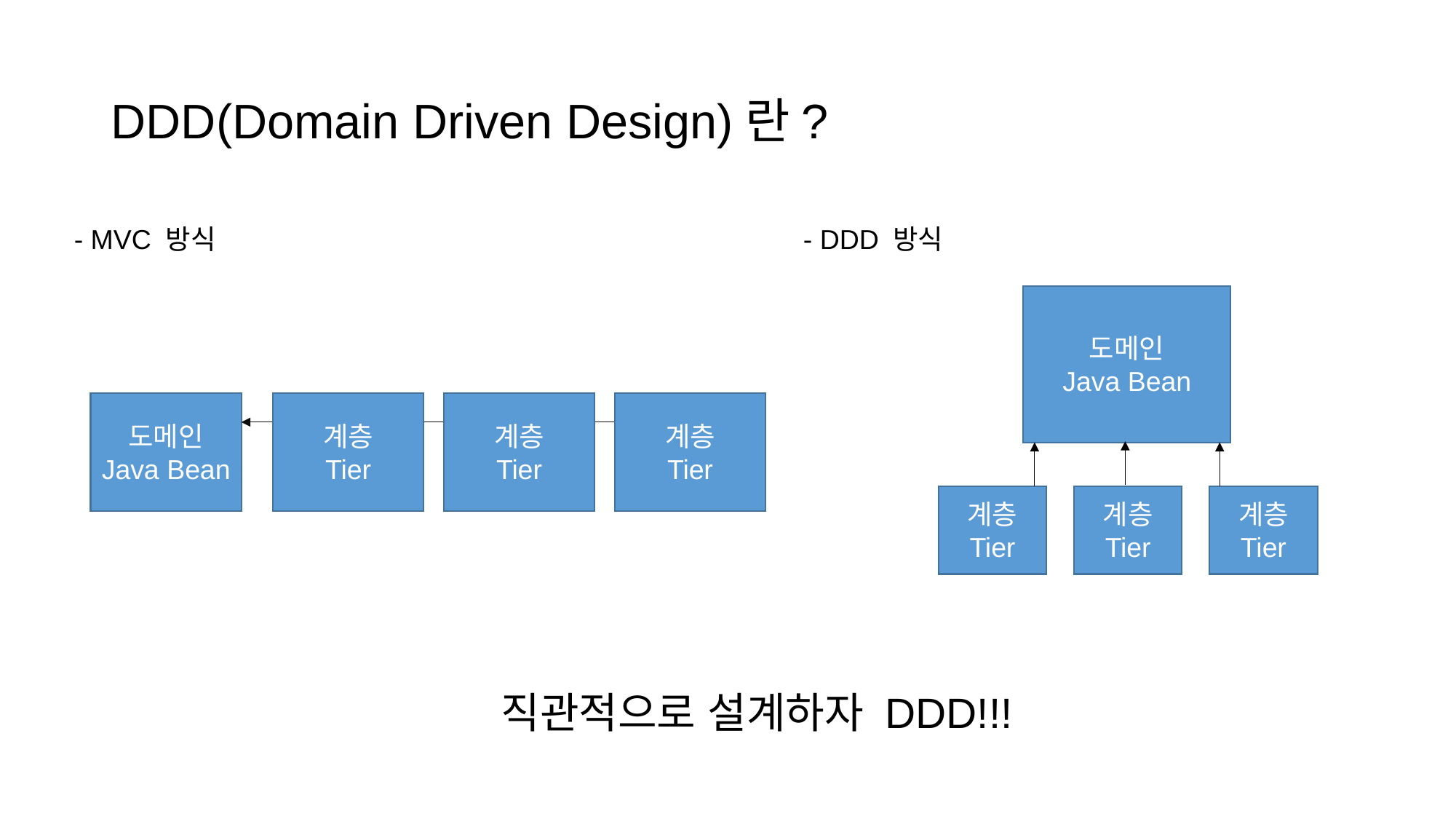

# DDD(Domain Driven Design)란?
- MVC 방식
- DDD 방식
도메인
Java Bean
도메인
Java Bean
계층
Tier
계층
Tier
계층
Tier
계층
Tier
계층
Tier
계층
Tier
직관적으로 설계하자 DDD!!!